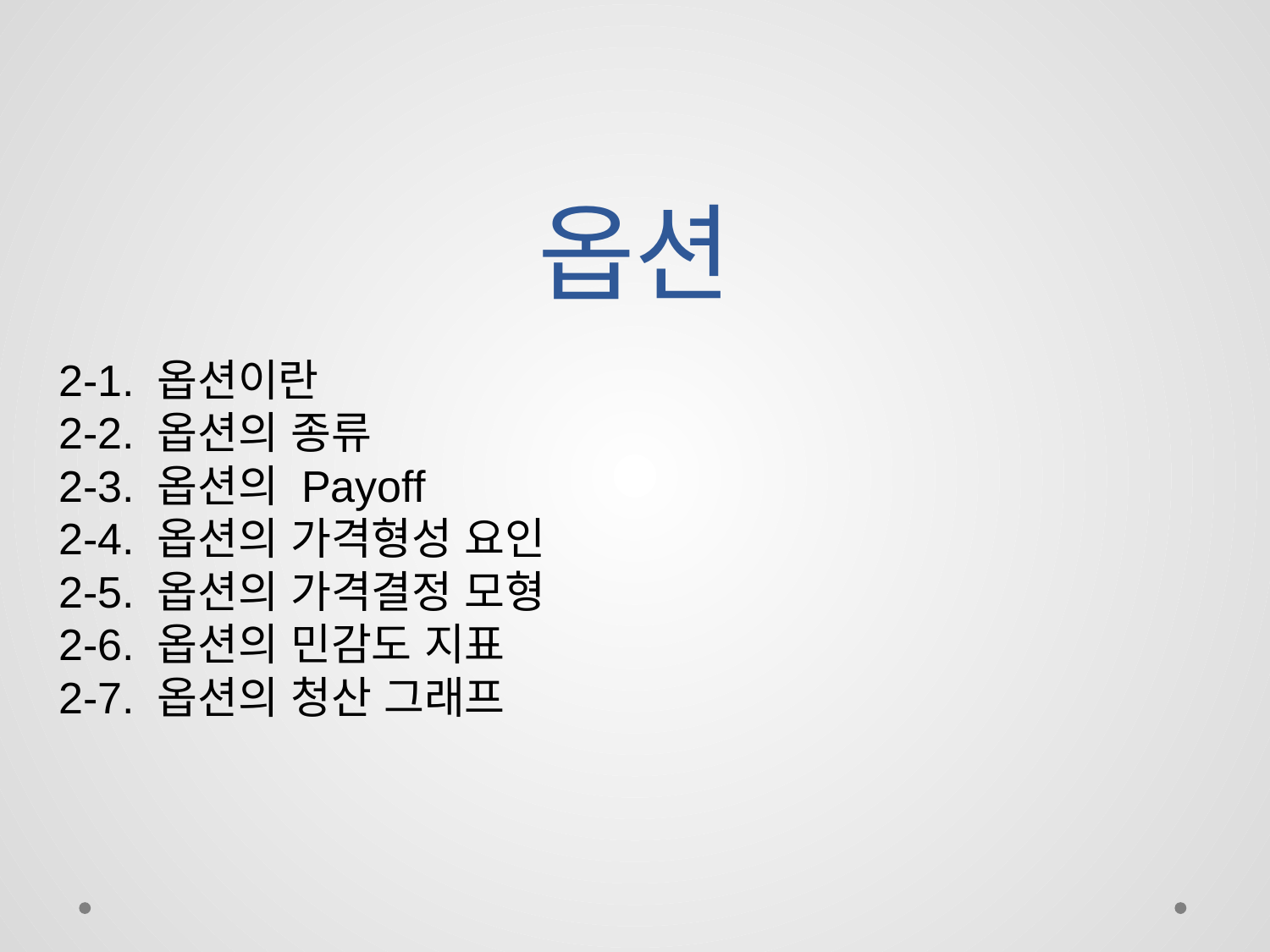

# 옵션
2-1. 옵션이란
2-2. 옵션의 종류
2-3. 옵션의 Payoff
2-4. 옵션의 가격형성 요인
2-5. 옵션의 가격결정 모형
2-6. 옵션의 민감도 지표
2-7. 옵션의 청산 그래프